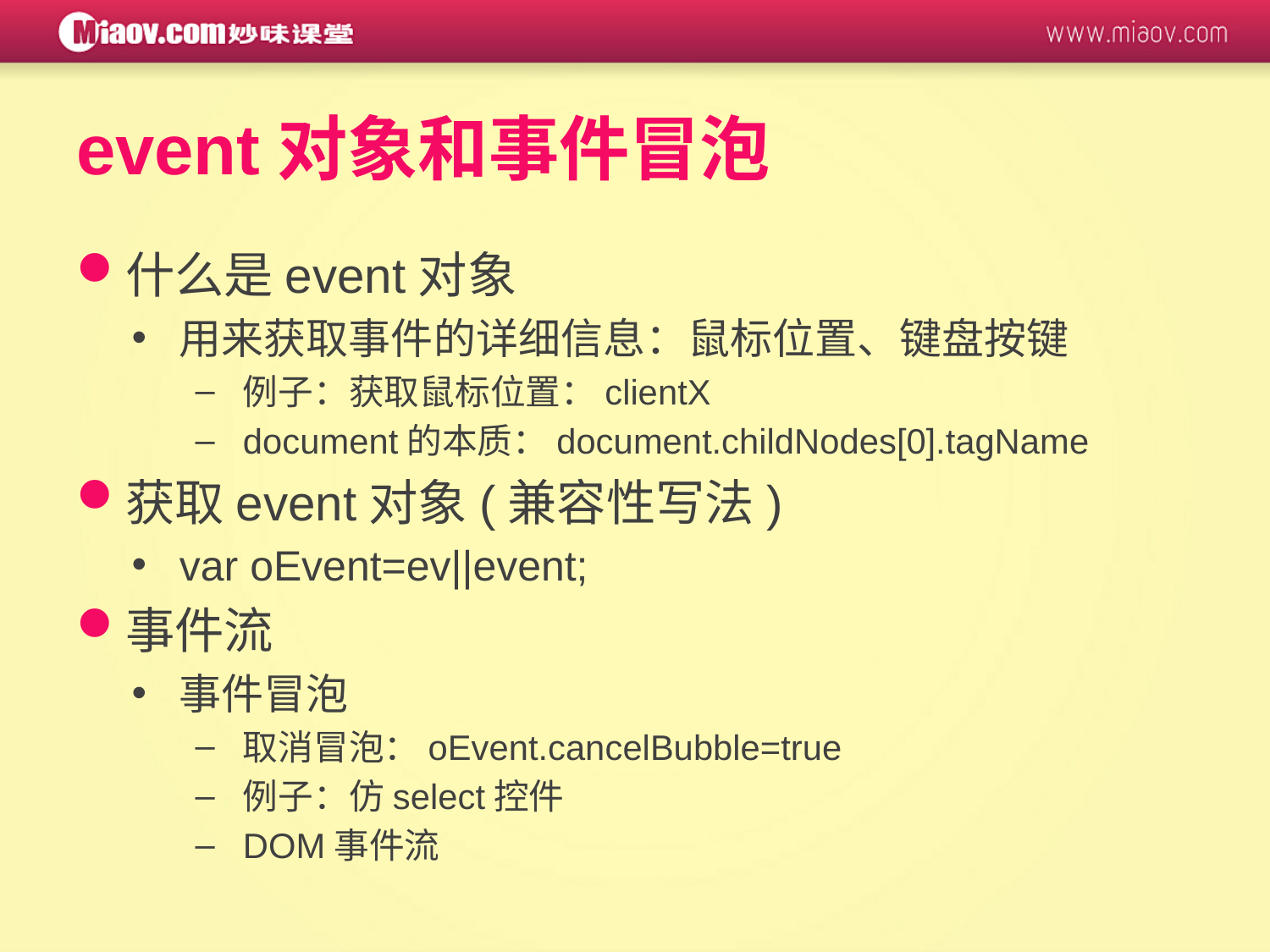

# event对象和事件冒泡
什么是event对象
用来获取事件的详细信息：鼠标位置、键盘按键
例子：获取鼠标位置：clientX
document的本质：document.childNodes[0].tagName
获取event对象(兼容性写法)
var oEvent=ev||event;
事件流
事件冒泡
取消冒泡：oEvent.cancelBubble=true
例子：仿select控件
DOM事件流